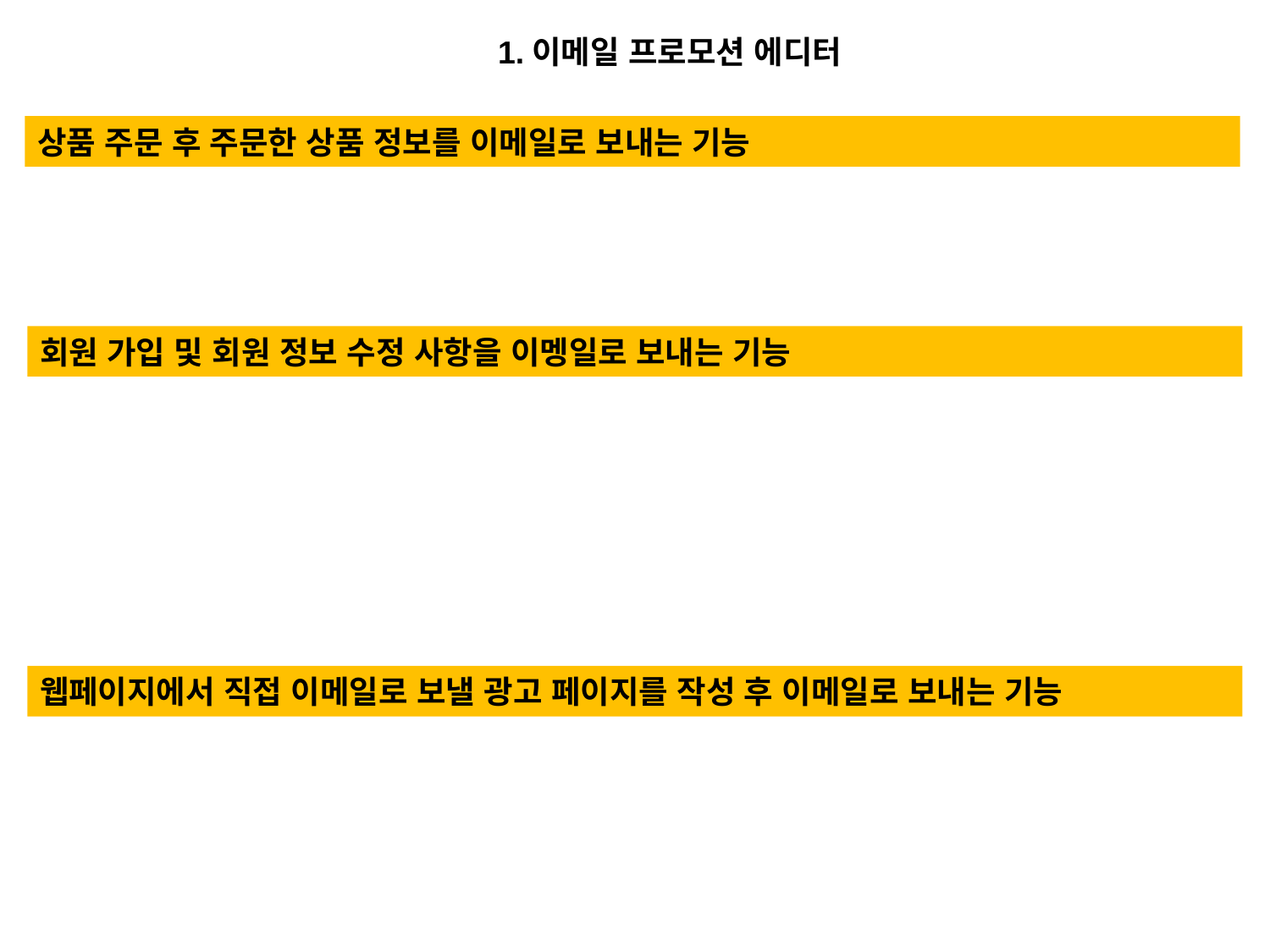

1.이메일 프로모션 에디터
상품 주문 후 주문한 상품 정보를 이메일로 보내는 기능
회원 가입 및 회원 정보 수정 사항을 이멩일로 보내는 기능
웹페이지에서 직접 이메일로 보낼 광고 페이지를 작성 후 이메일로 보내는 기능